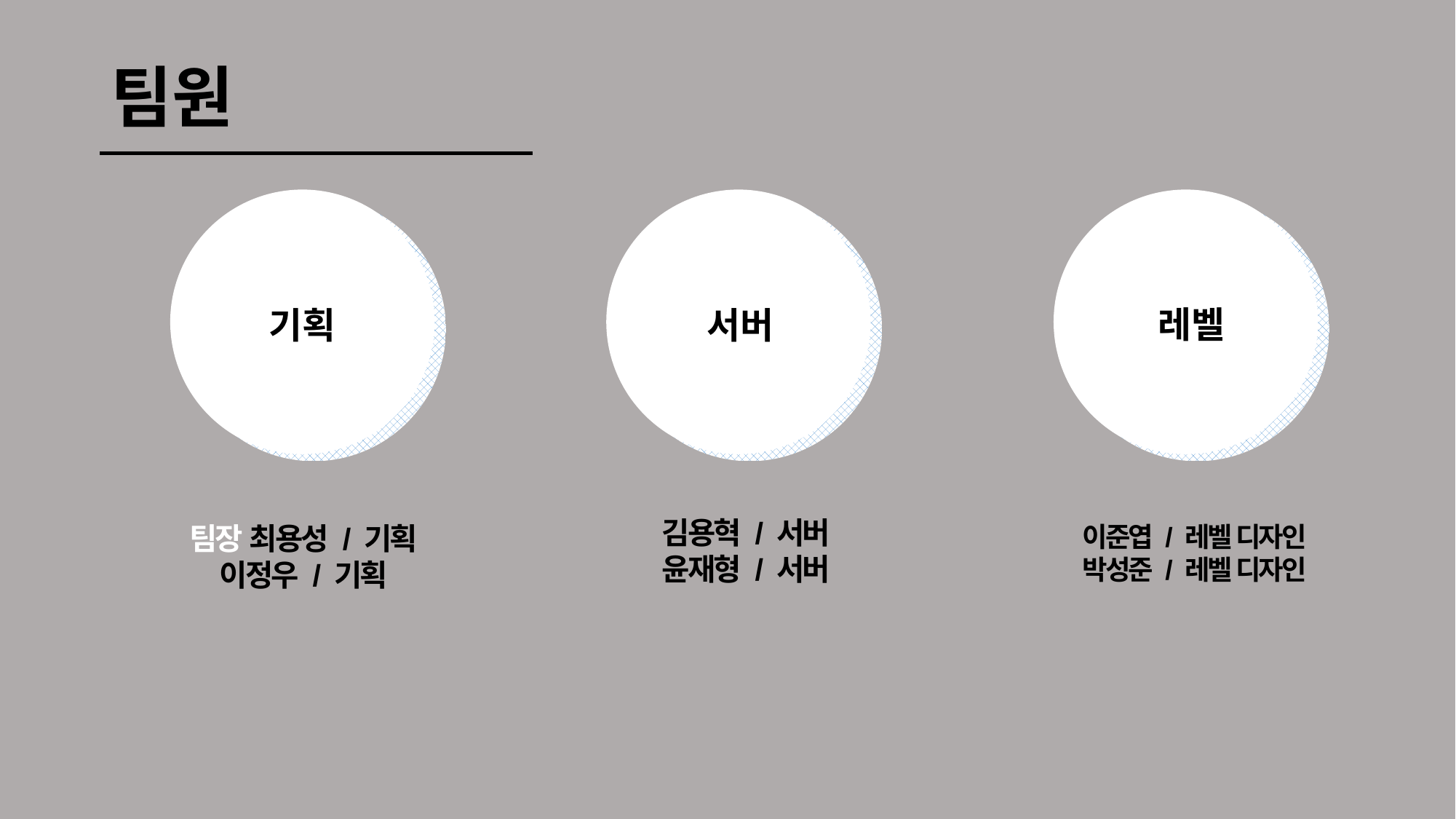

# 팀원

레벨
기획
서버
김용혁 / 서버
윤재형 / 서버
팀장 최용성 / 기획
이정우 / 기획
이준엽 / 레벨 디자인
박성준 / 레벨 디자인